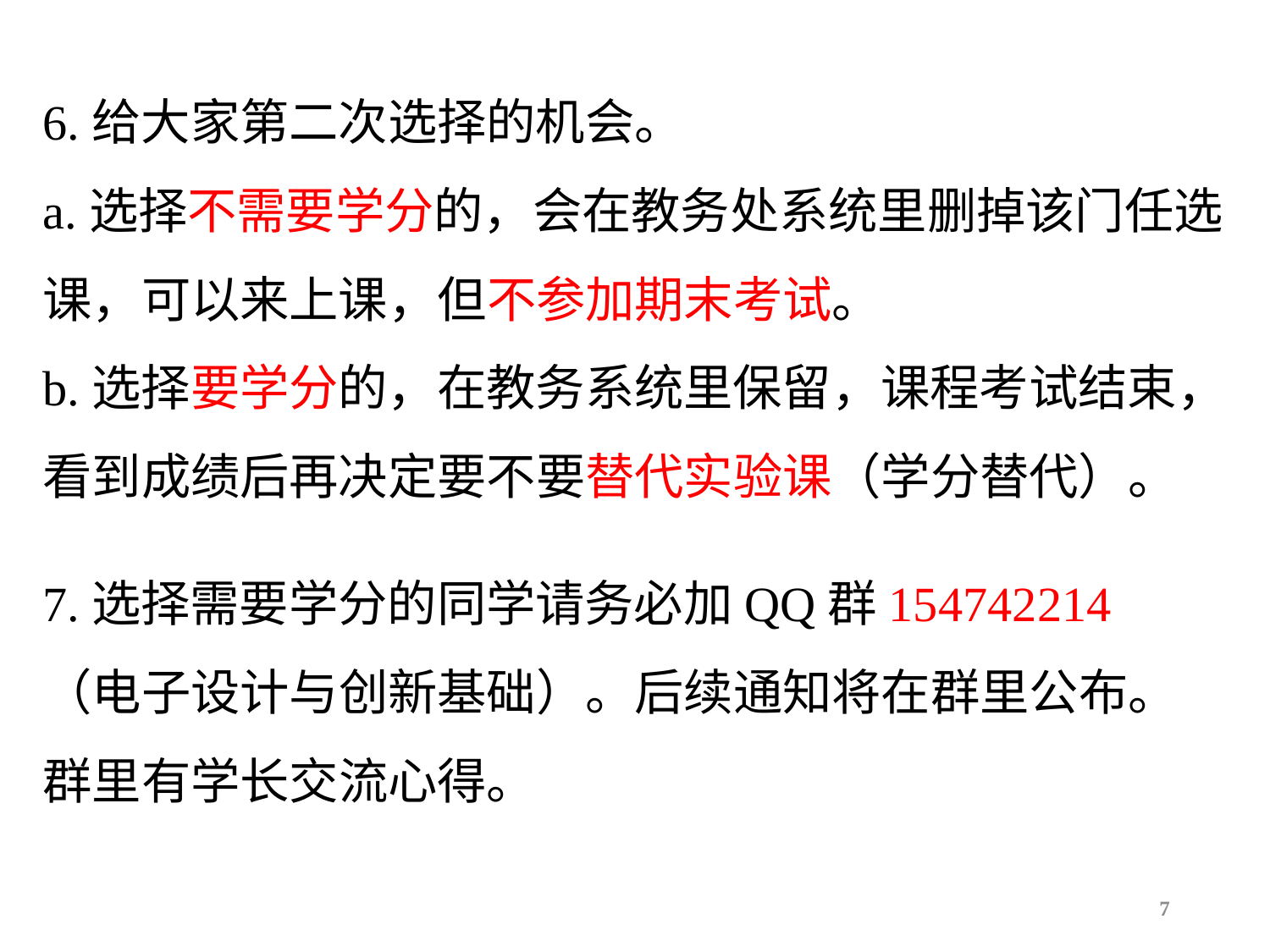

6.给大家第二次选择的机会。
a.选择不需要学分的，会在教务处系统里删掉该门任选课，可以来上课，但不参加期末考试。
b.选择要学分的，在教务系统里保留，课程考试结束，看到成绩后再决定要不要替代实验课（学分替代）。
7.选择需要学分的同学请务必加QQ群154742214（电子设计与创新基础）。后续通知将在群里公布。群里有学长交流心得。
7